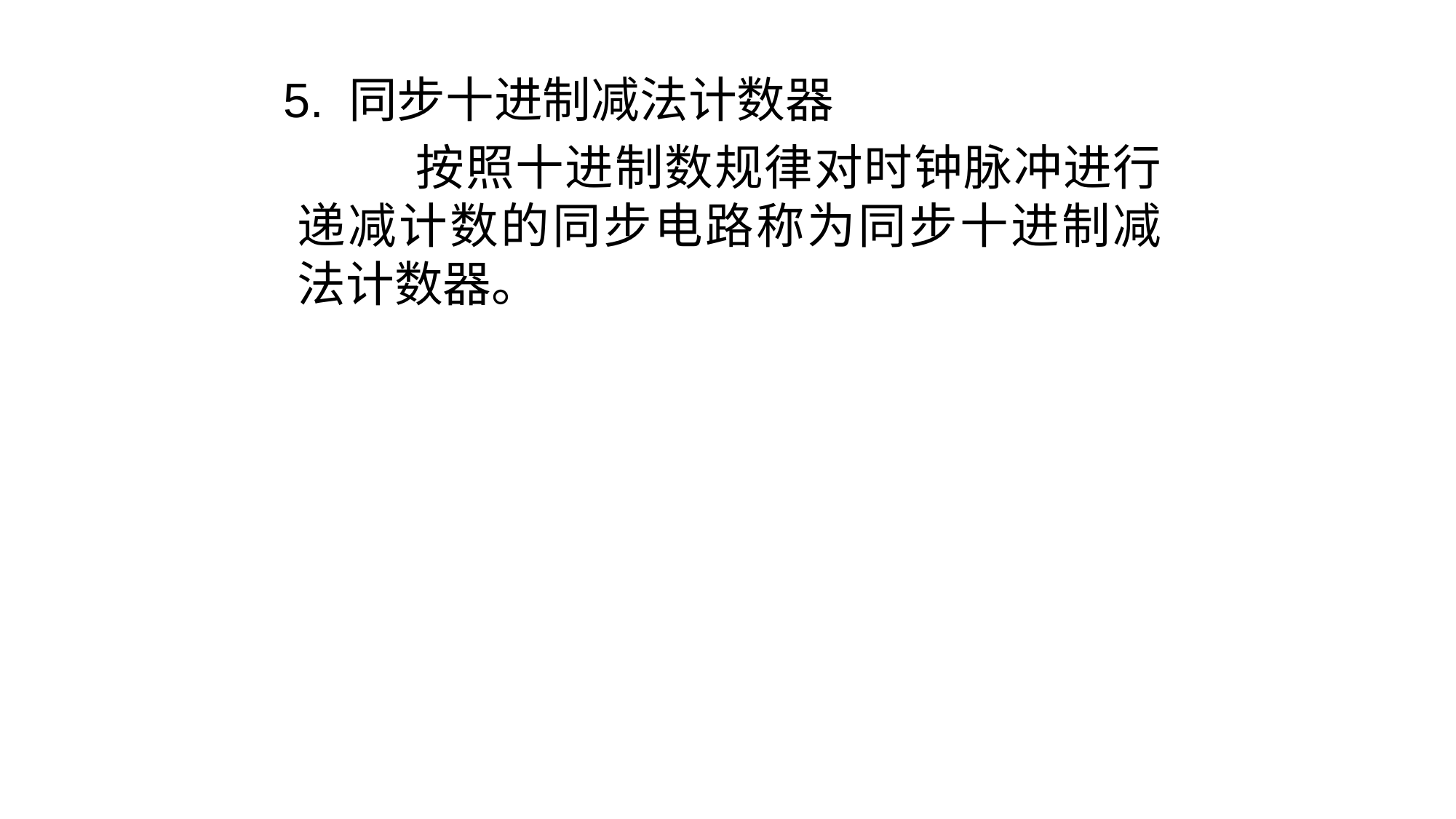

5. 同步十进制减法计数器
            按照十进制数规律对时钟脉冲进行递减计数的同步电路称为同步十进制减法计数器。